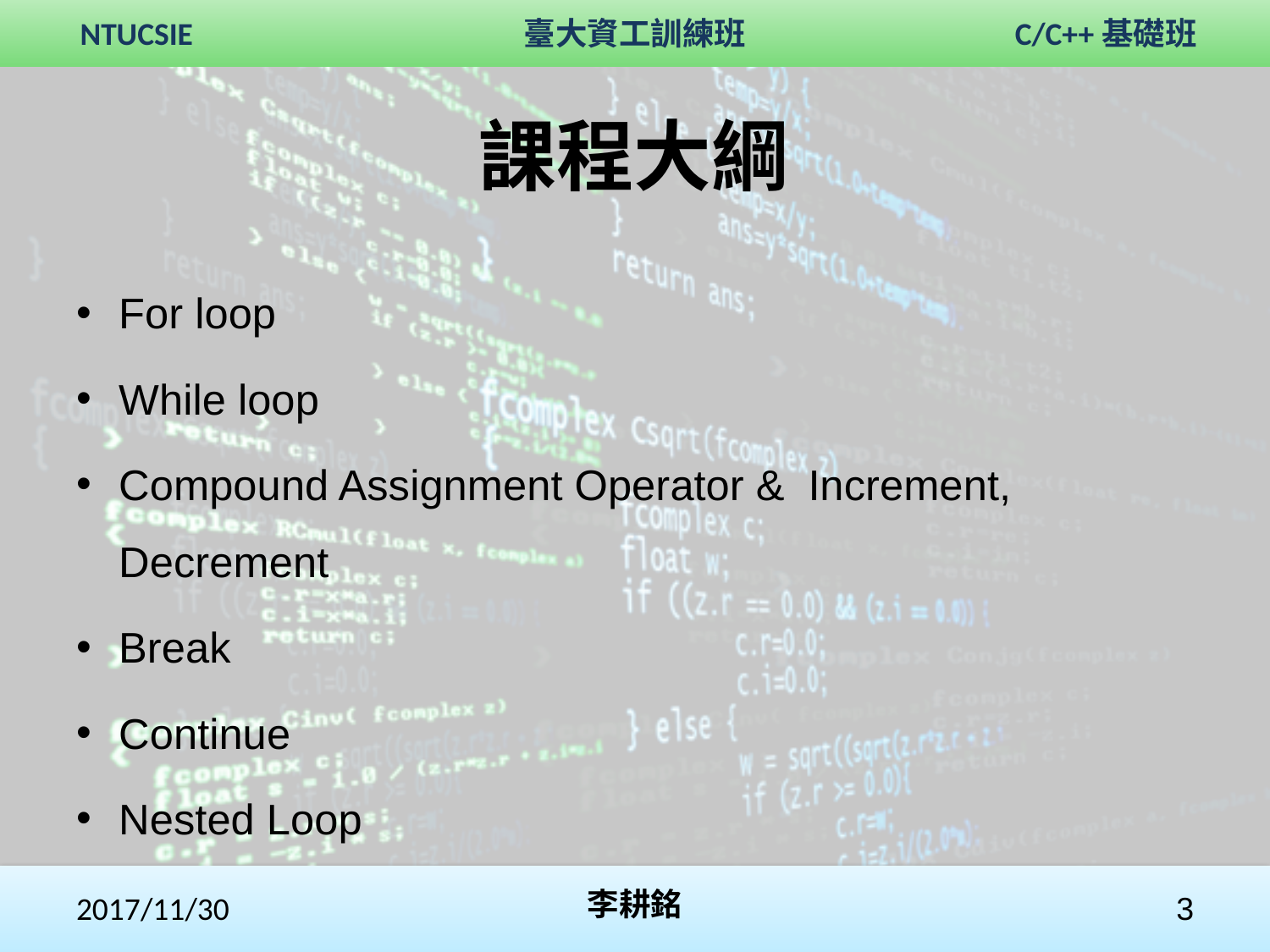

課程大綱
For loop
While loop
Compound Assignment Operator &  Increment, Decrement
Break
Continue
Nested Loop
2017/11/30
李耕銘
3